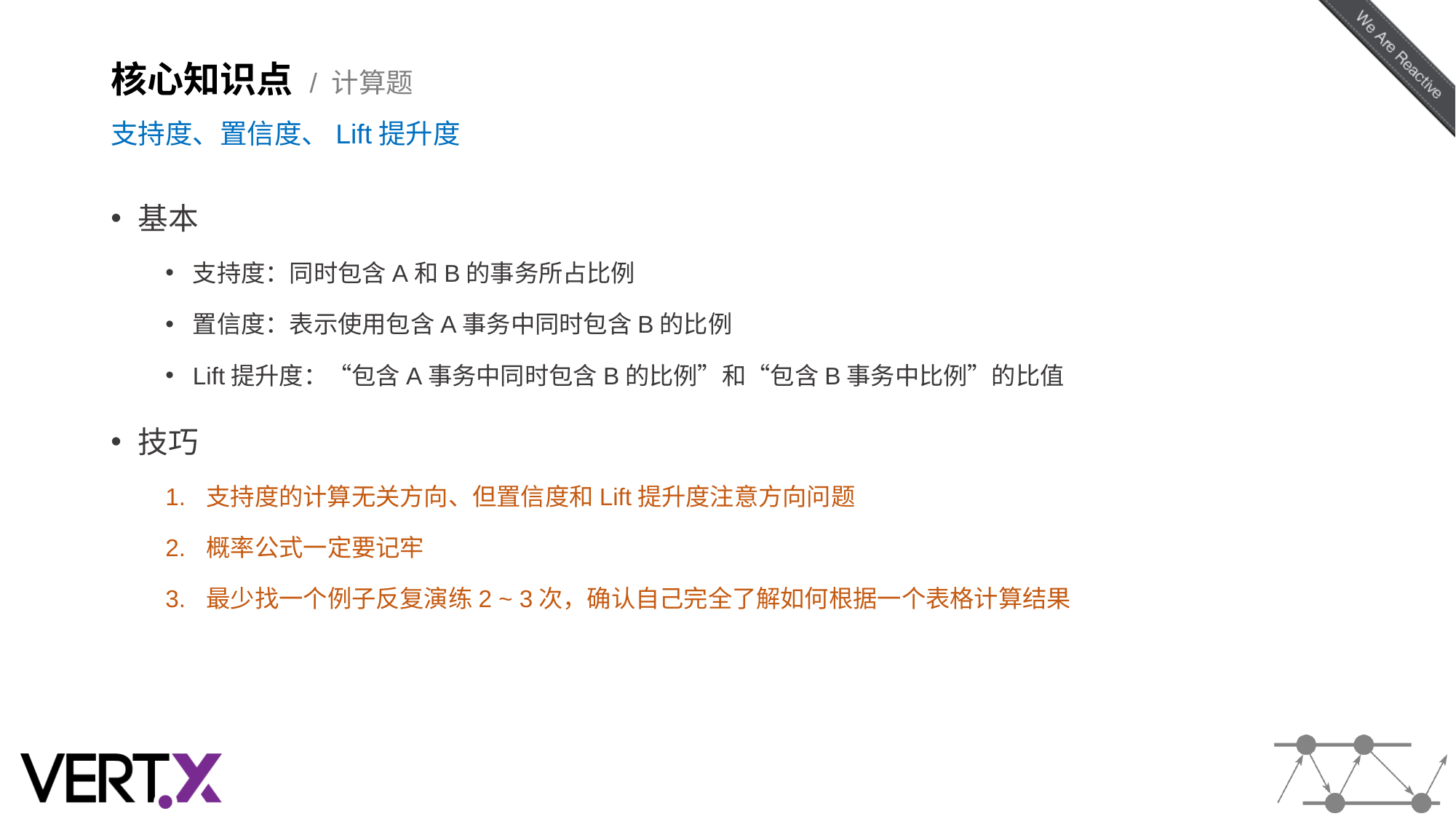

# 核心知识点 / 计算题 支持度、置信度、Lift提升度
基本
支持度：同时包含A和B的事务所占比例
置信度：表示使用包含A事务中同时包含B的比例
Lift提升度：“包含A事务中同时包含B的比例”和“包含B事务中比例”的比值
技巧
支持度的计算无关方向、但置信度和Lift提升度注意方向问题
概率公式一定要记牢
最少找一个例子反复演练2 ~ 3次，确认自己完全了解如何根据一个表格计算结果